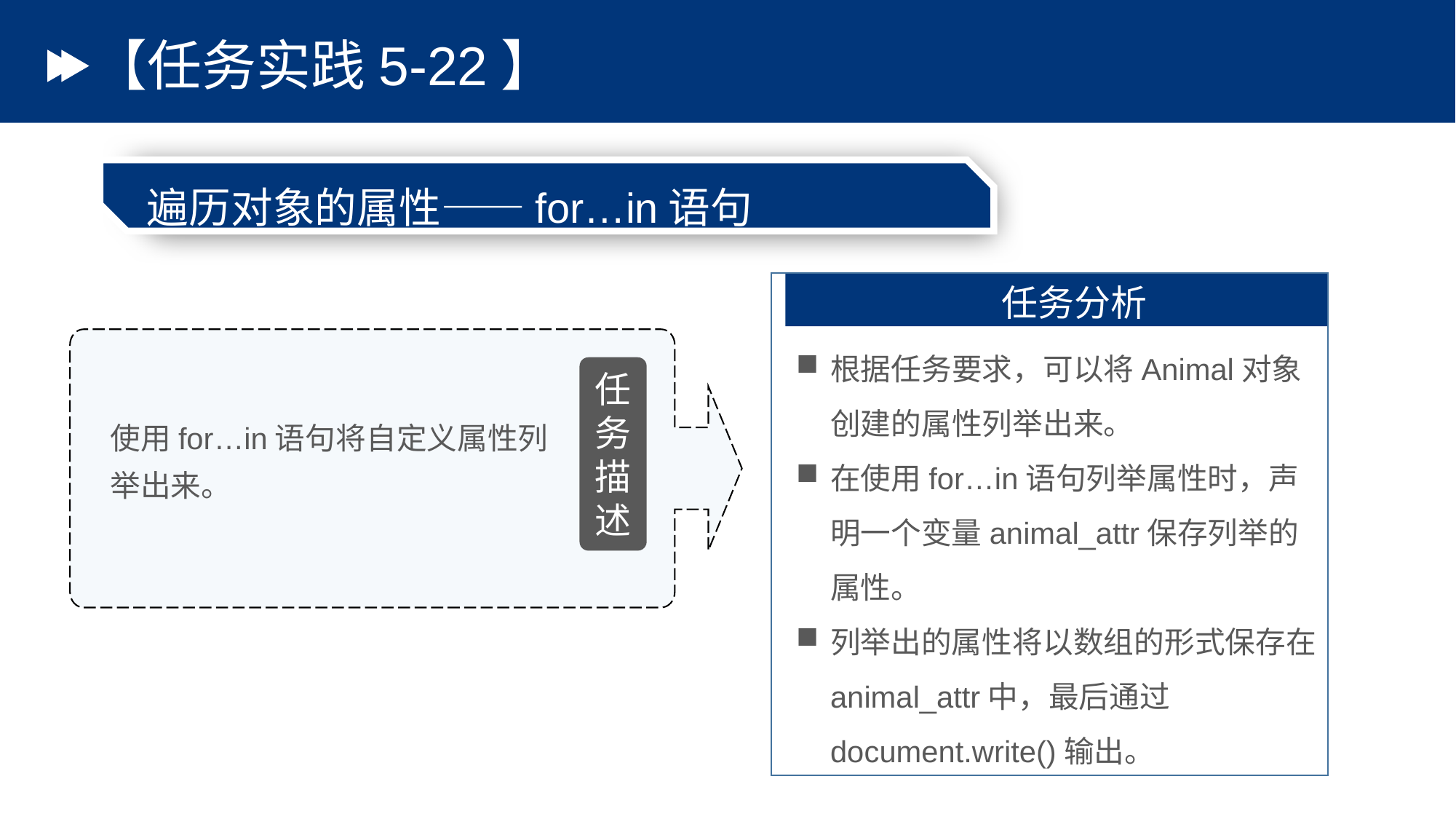

# 【任务实践5-22】
遍历对象的属性——for…in语句

任务分析
根据任务要求，可以将Animal对象创建的属性列举出来。
在使用for…in语句列举属性时，声明一个变量animal_attr保存列举的属性。
列举出的属性将以数组的形式保存在animal_attr中，最后通过document.write()输出。

任务描述
使用for…in语句将自定义属性列举出来。